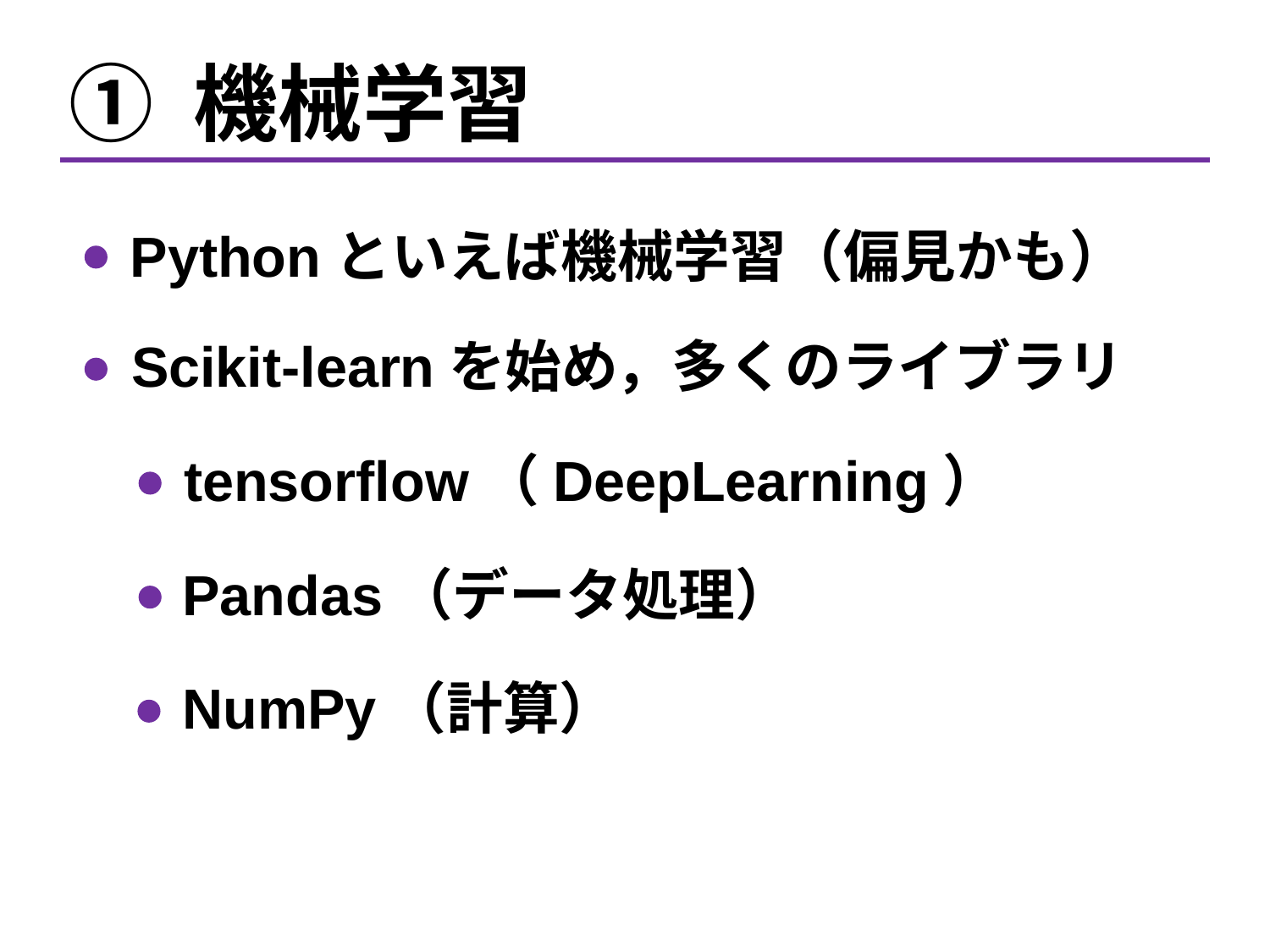

① 機械学習
Pythonといえば機械学習（偏見かも）

Scikit-learnを始め，多くのライブラリ

tensorflow（DeepLearning）

Pandas（データ処理）

NumPy（計算）